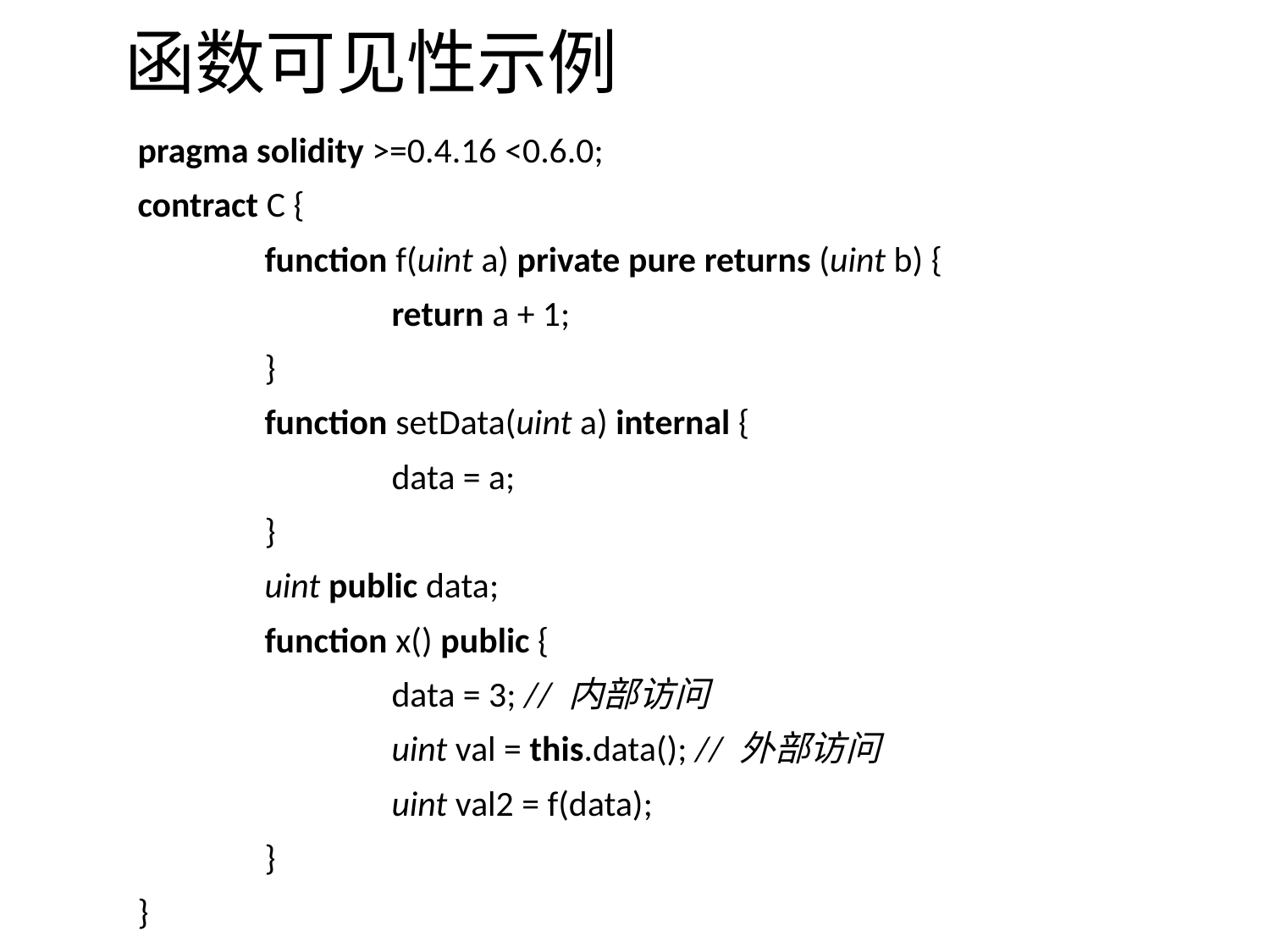

# 函数可见性示例
pragma solidity >=0.4.16 <0.6.0;
contract C {
	function f(uint a) private pure returns (uint b) {
		return a + 1;
	}
	function setData(uint a) internal {
		data = a;
	}
	uint public data;
	function x() public {
		data = 3; // 内部访问
		uint val = this.data(); // 外部访问
		uint val2 = f(data);
	}
}